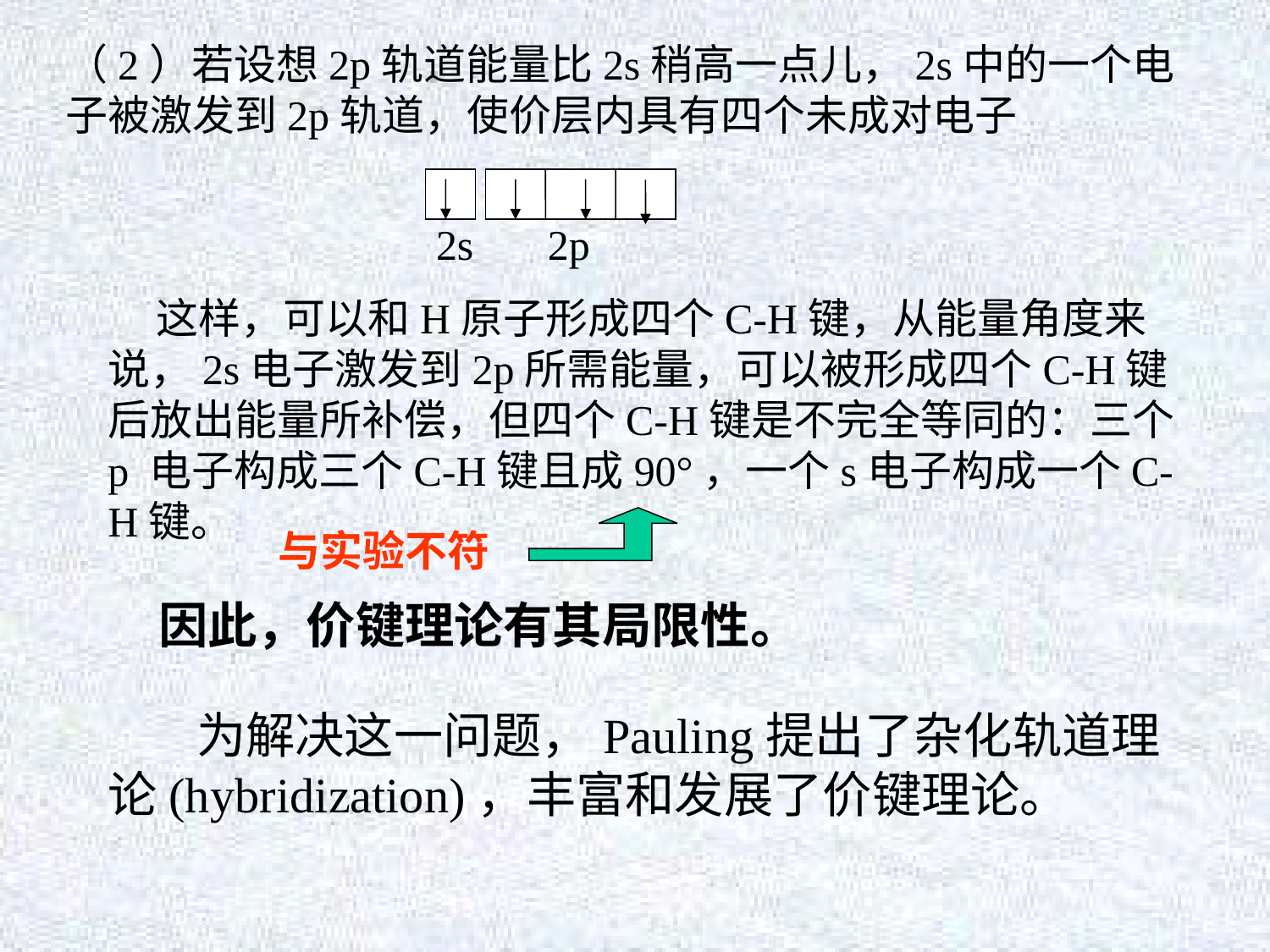

（2）若设想2p轨道能量比2s稍高一点儿，2s中的一个电子被激发到2p轨道，使价层内具有四个未成对电子

2s       2p
    这样，可以和H原子形成四个C-H键，从能量角度来说，2s电子激发到2p所需能量，可以被形成四个C-H键后放出能量所补偿，但四个C-H键是不完全等同的：三个 p 电子构成三个C-H键且成90°，一个s电子构成一个C-H键。

与实验不符
因此，价键理论有其局限性。
       为解决这一问题，Pauling提出了杂化轨道理论(hybridization)，丰富和发展了价键理论。